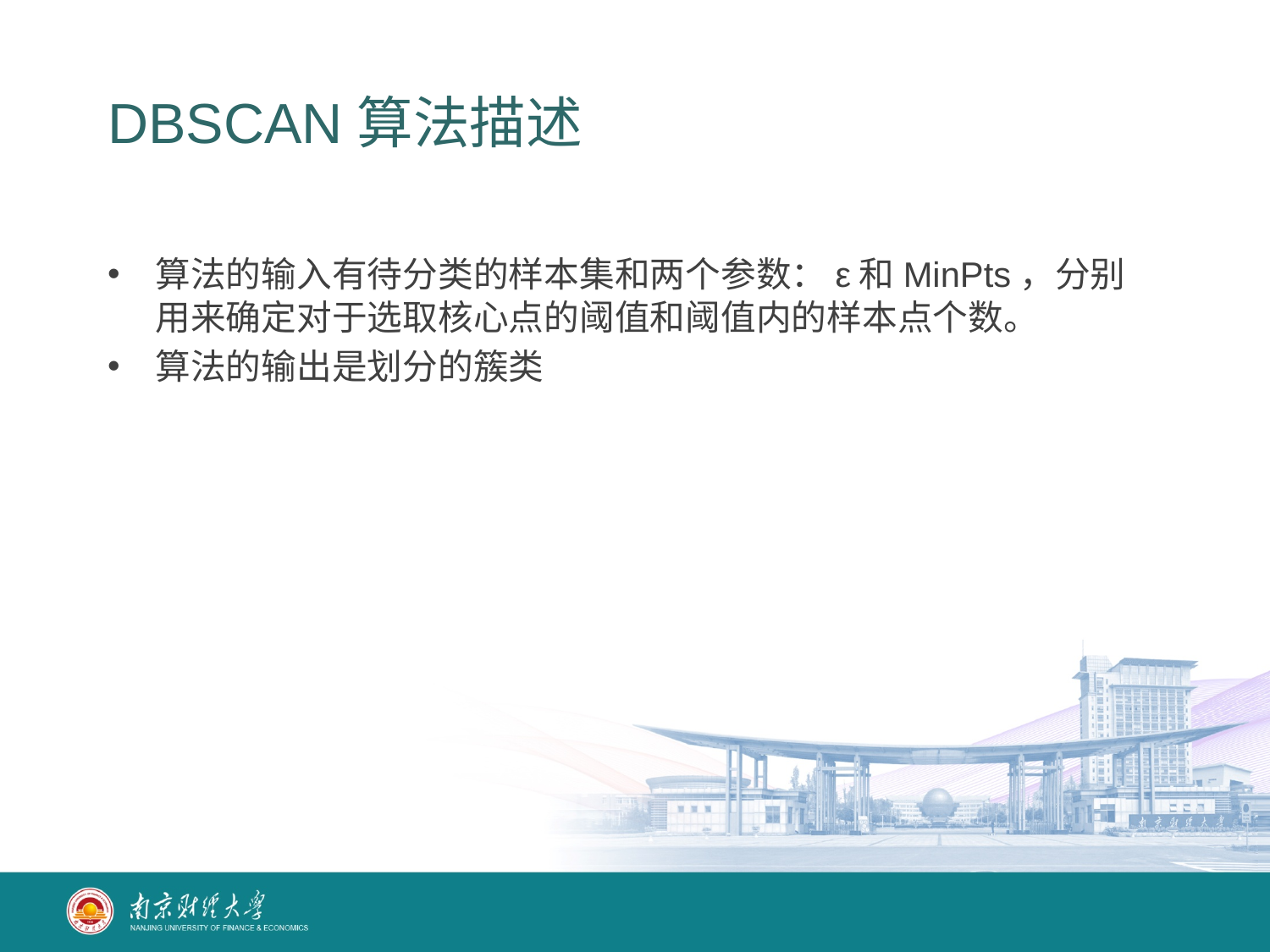

# DBSCAN算法描述
算法的输入有待分类的样本集和两个参数：ε和MinPts，分别用来确定对于选取核心点的阈值和阈值内的样本点个数。
算法的输出是划分的簇类